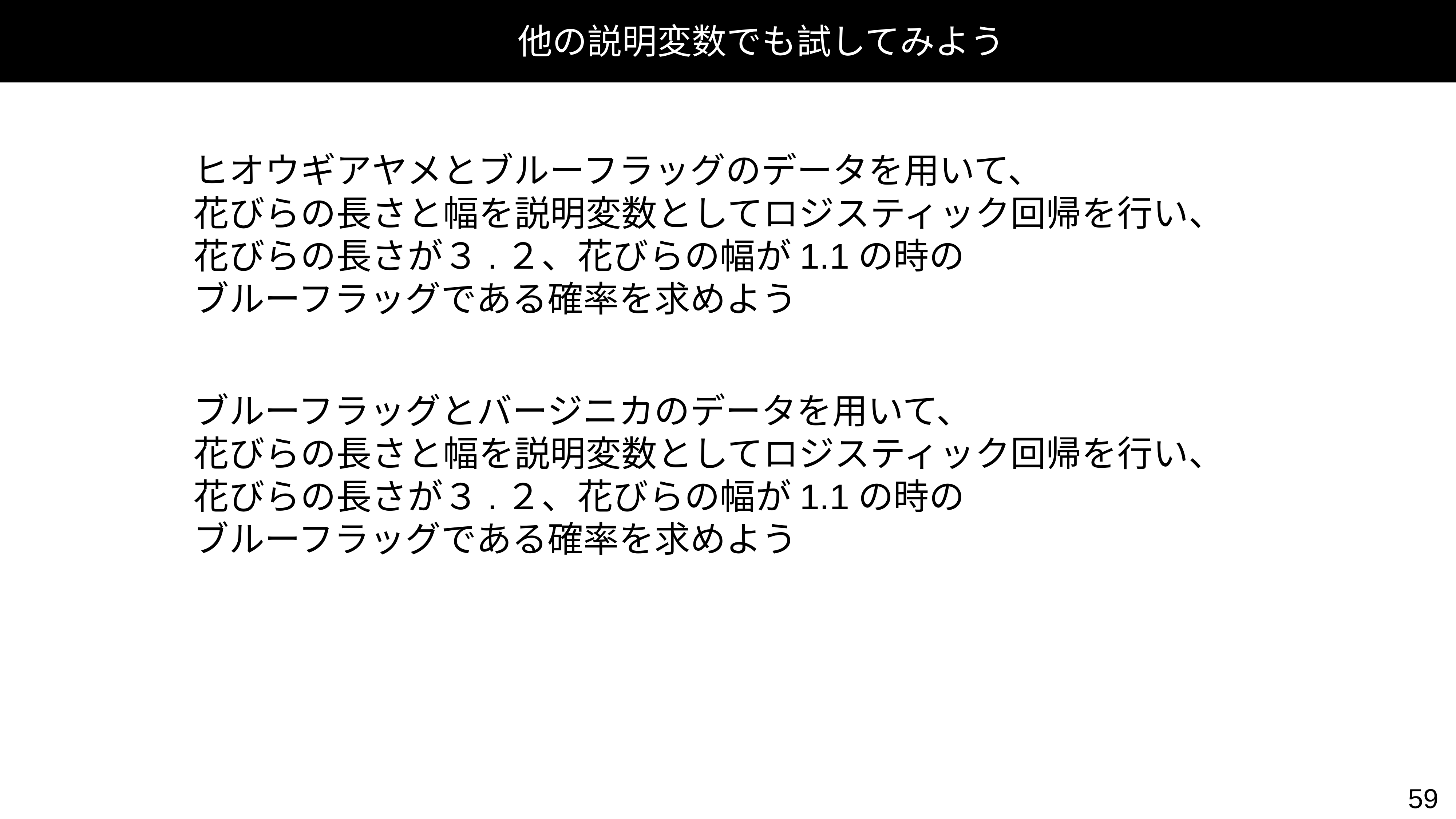

他の説明変数でも試してみよう
ヒオウギアヤメとブルーフラッグのデータを用いて、
花びらの長さと幅を説明変数としてロジスティック回帰を行い、
花びらの長さが３.２、花びらの幅が1.1の時の
ブルーフラッグである確率を求めよう
ブルーフラッグとバージニカのデータを用いて、
花びらの長さと幅を説明変数としてロジスティック回帰を行い、
花びらの長さが３.２、花びらの幅が1.1の時の
ブルーフラッグである確率を求めよう
59